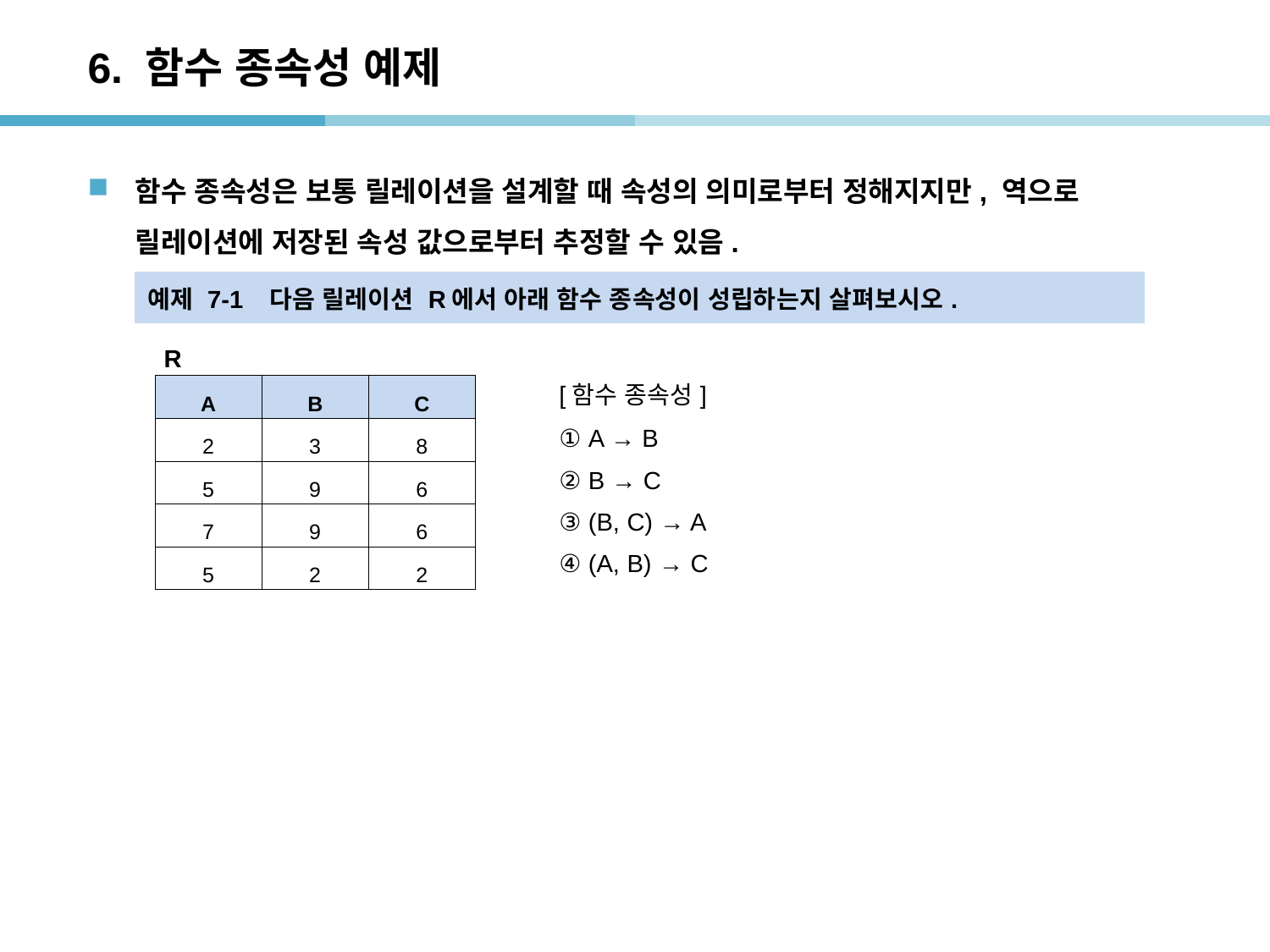

# 6. 함수 종속성 예제
함수 종속성은 보통 릴레이션을 설계할 때 속성의 의미로부터 정해지지만, 역으로 릴레이션에 저장된 속성 값으로부터 추정할 수 있음.
| 예제 7-1 다음 릴레이션 R에서 아래 함수 종속성이 성립하는지 살펴보시오. |
| --- |
| [함수 종속성] ① A → B ② B → C ③ (B, C) → A ④ (A, B) → C |
| R |  |  |
| --- | --- | --- |
| A | B | C |
| 2 | 3 | 8 |
| 5 | 9 | 6 |
| 7 | 9 | 6 |
| 5 | 2 | 2 |